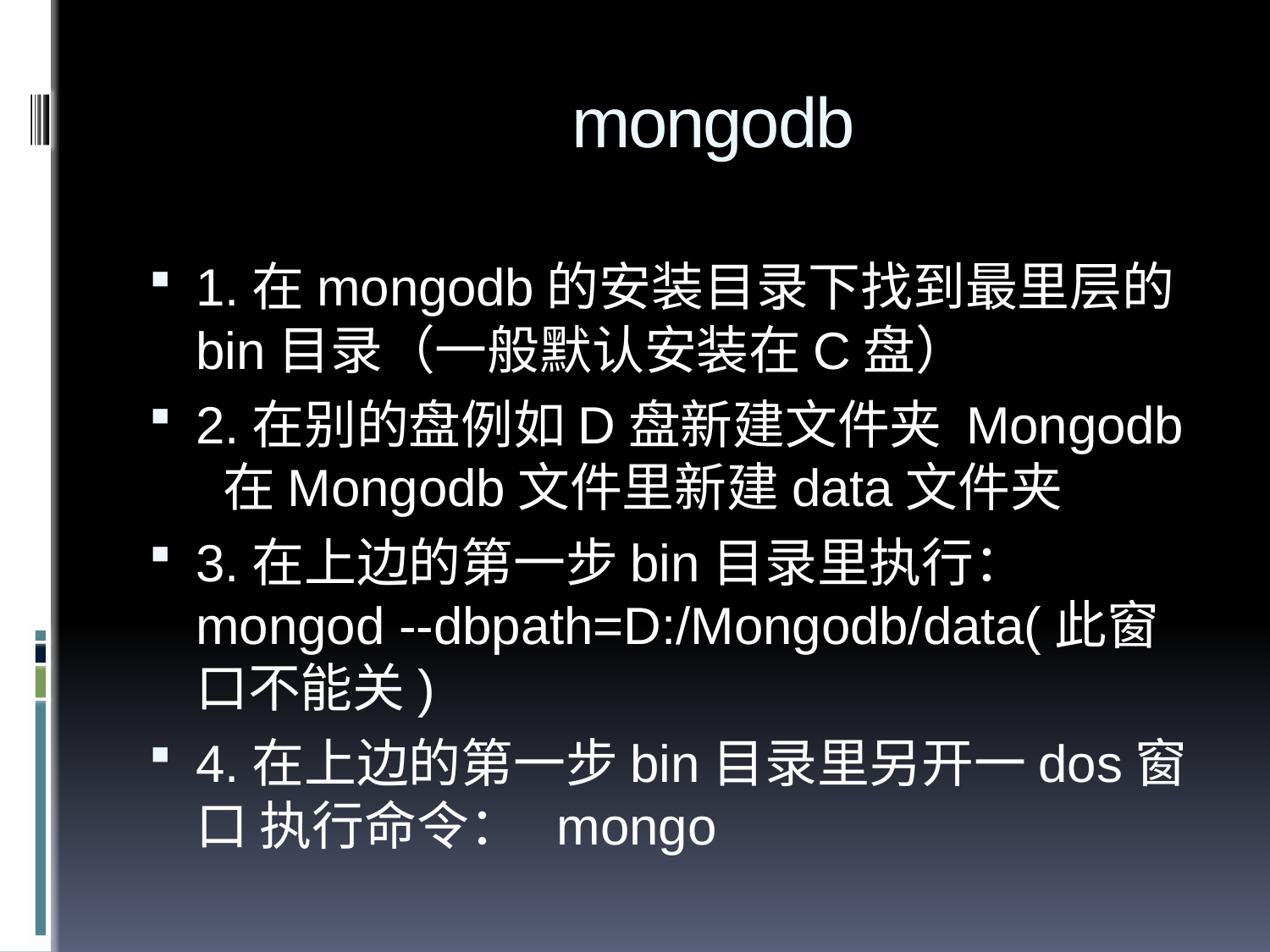

# mongodb
1.在mongodb的安装目录下找到最里层的bin目录（一般默认安装在C盘）
2.在别的盘例如D盘新建文件夹 Mongodb  在Mongodb文件里新建data文件夹
3.在上边的第一步bin目录里执行：mongod --dbpath=D:/Mongodb/data(此窗口不能关)
4.在上边的第一步bin目录里另开一dos窗口 执行命令：  mongo